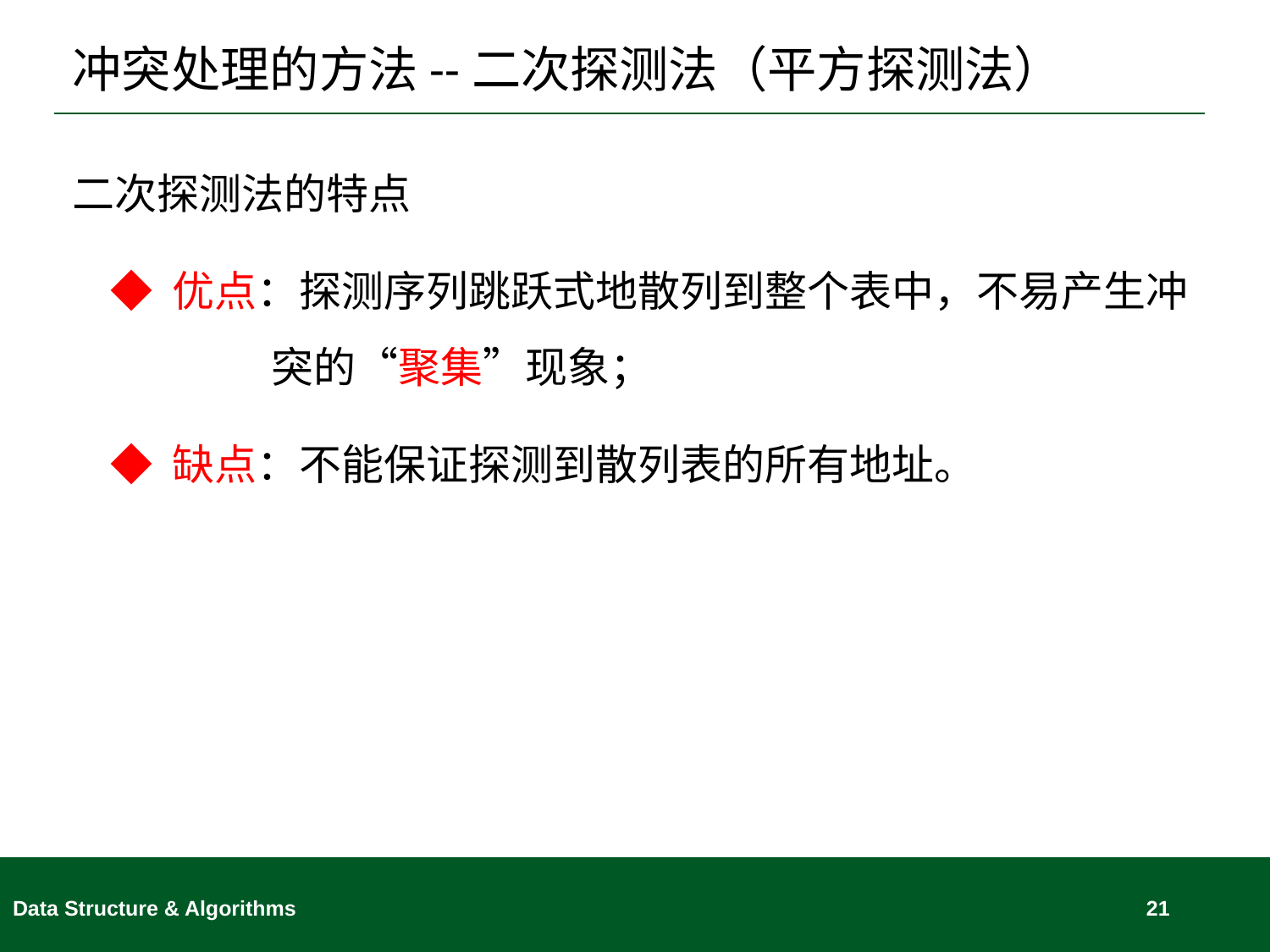

# 冲突处理的方法--二次探测法（平方探测法）
二次探测法的特点
◆ 优点：探测序列跳跃式地散列到整个表中，不易产生冲突的“聚集”现象；
◆ 缺点：不能保证探测到散列表的所有地址。

Data Structure & Algorithms
21